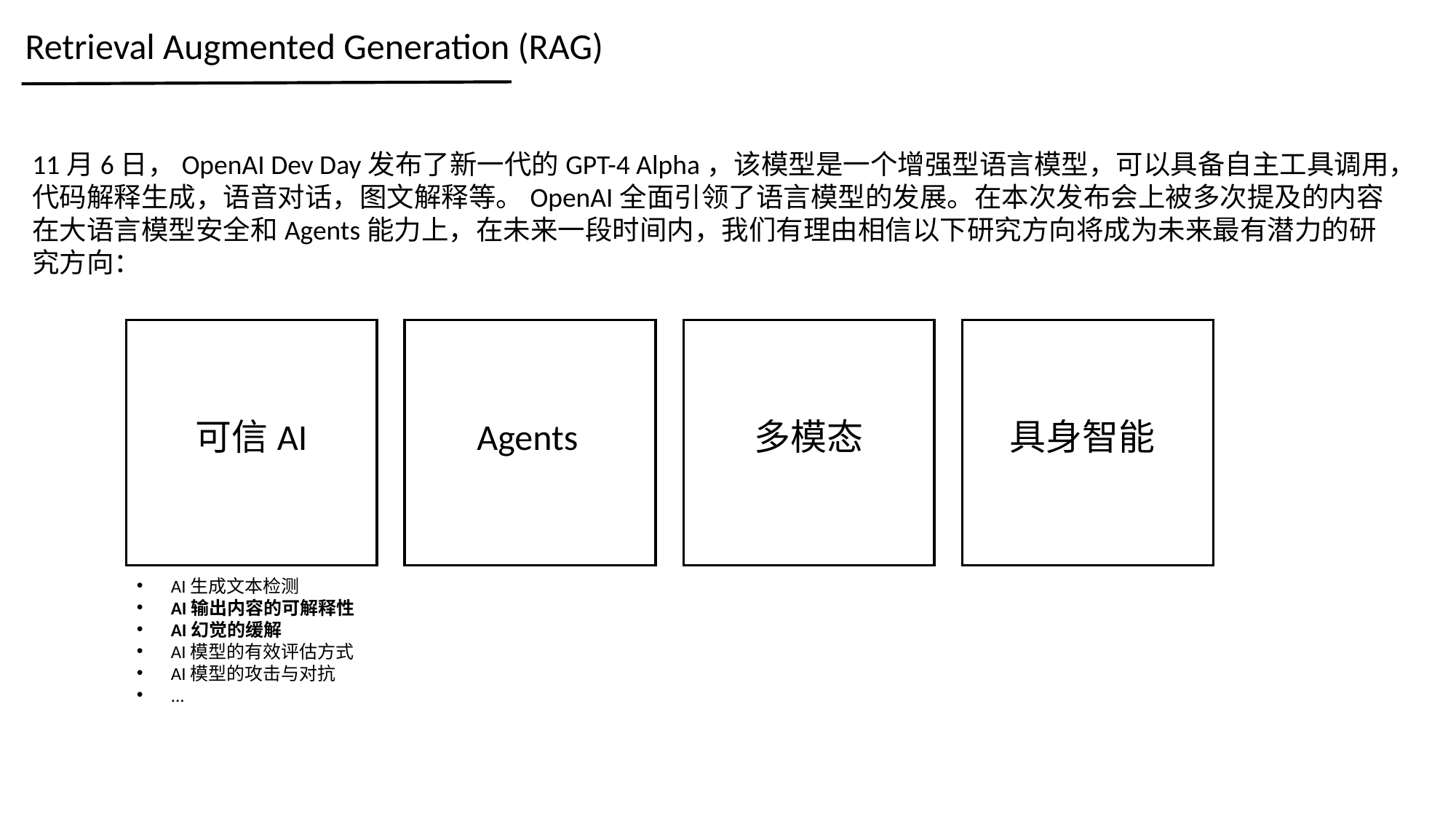

Retrieval Augmented Generation (RAG)
11月6日，OpenAI Dev Day发布了新一代的GPT-4 Alpha，该模型是一个增强型语言模型，可以具备自主工具调用，代码解释生成，语音对话，图文解释等。OpenAI全面引领了语言模型的发展。在本次发布会上被多次提及的内容在大语言模型安全和Agents能力上，在未来一段时间内，我们有理由相信以下研究方向将成为未来最有潜力的研究方向：

可信AI
Agents
多模态
具身智能
AI生成文本检测
AI输出内容的可解释性
AI幻觉的缓解
AI模型的有效评估方式
AI模型的攻击与对抗
...